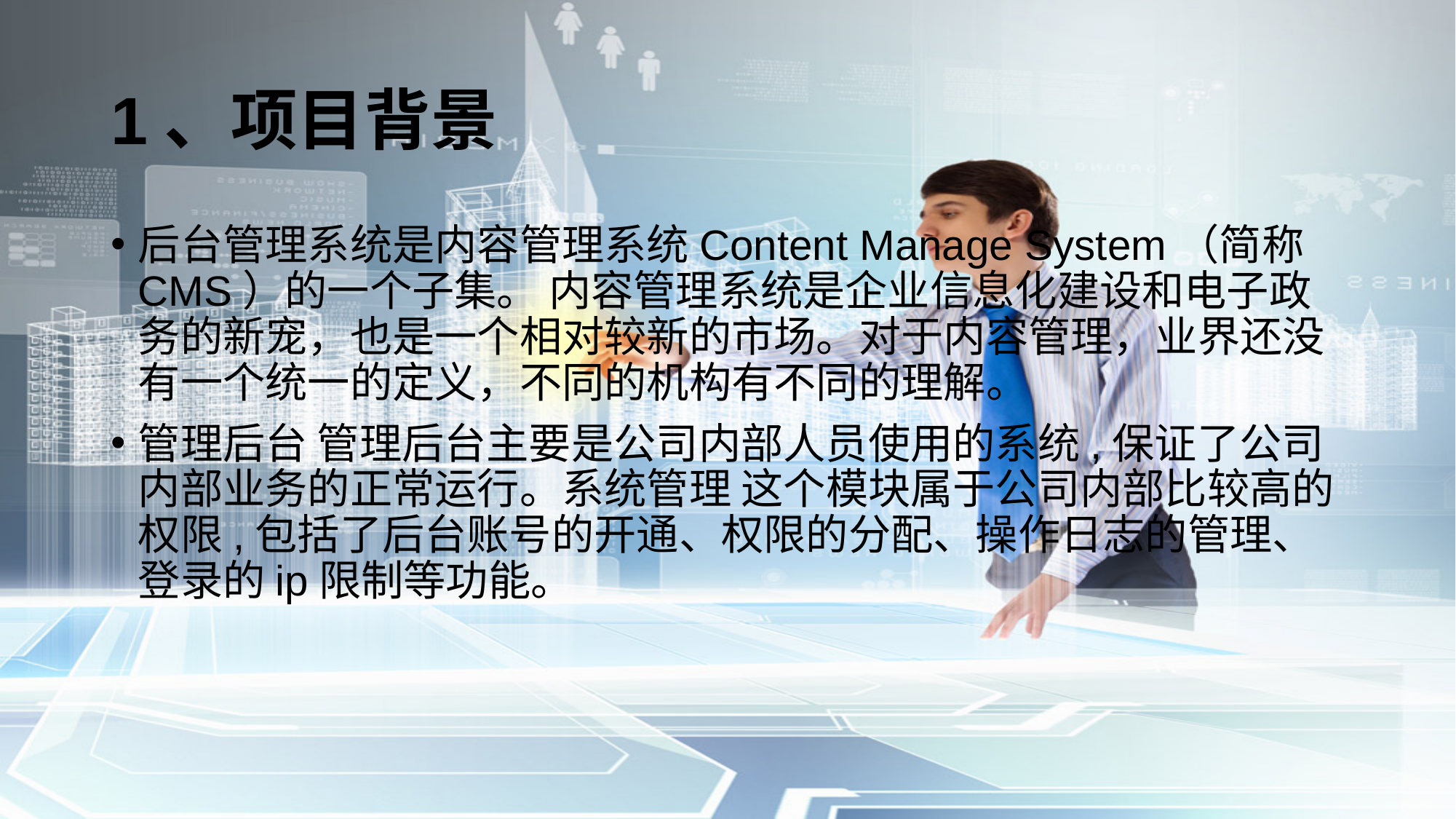

# 1、项目背景
后台管理系统是内容管理系统Content Manage System（简称CMS）的一个子集。 内容管理系统是企业信息化建设和电子政务的新宠，也是一个相对较新的市场。对于内容管理，业界还没有一个统一的定义，不同的机构有不同的理解。
管理后台 管理后台主要是公司内部人员使用的系统,保证了公司内部业务的正常运行。系统管理 这个模块属于公司内部比较高的权限,包括了后台账号的开通、权限的分配、操作日志的管理、登录的ip限制等功能。